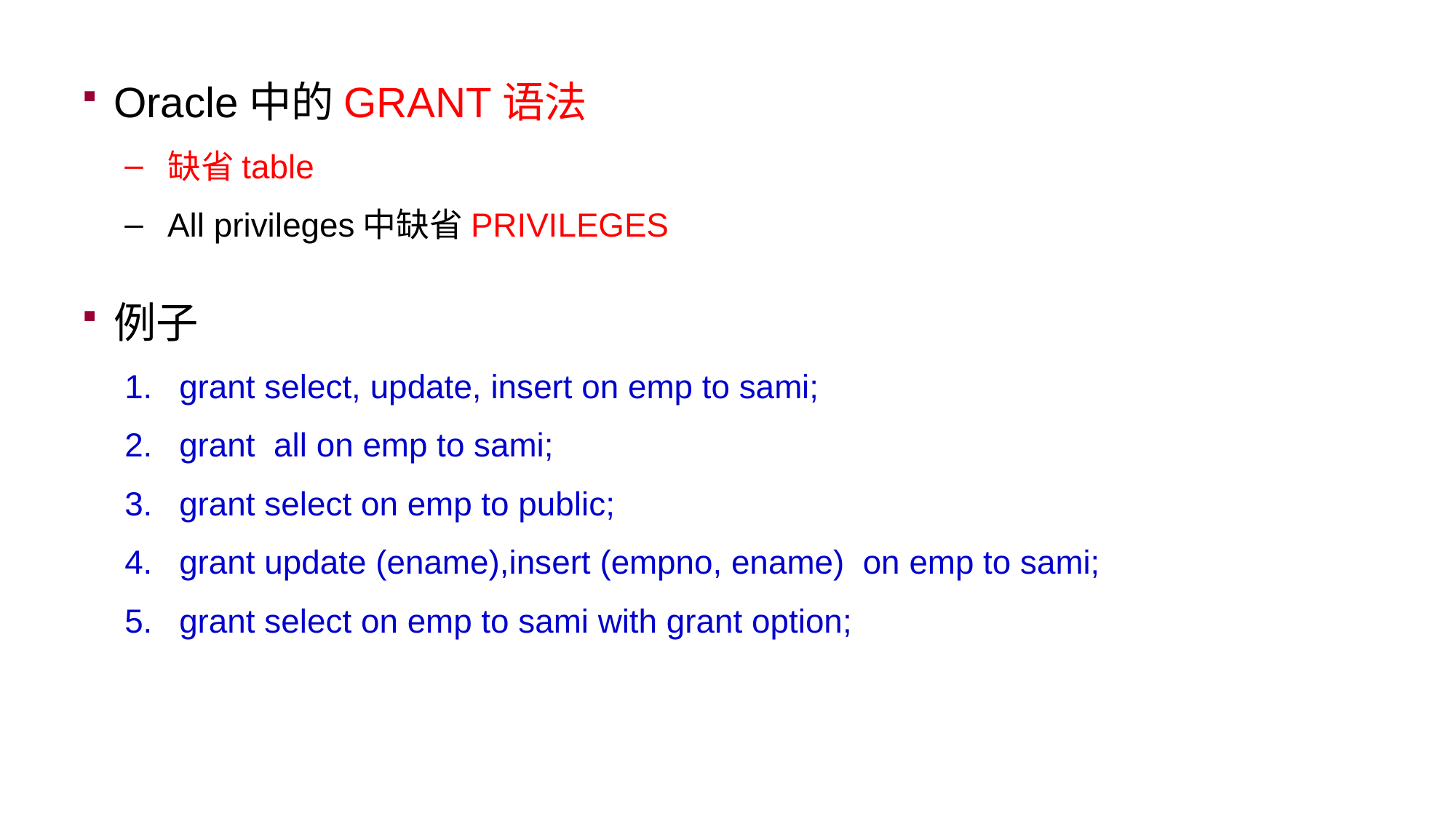

Oracle中的GRANT语法
缺省table
All privileges中缺省PRIVILEGES

例子
grant select, update, insert on emp to sami;
grant  all on emp to sami;
grant select on emp to public;
grant update (ename),insert (empno, ename)  on emp to sami;
grant select on emp to sami with grant option;
34